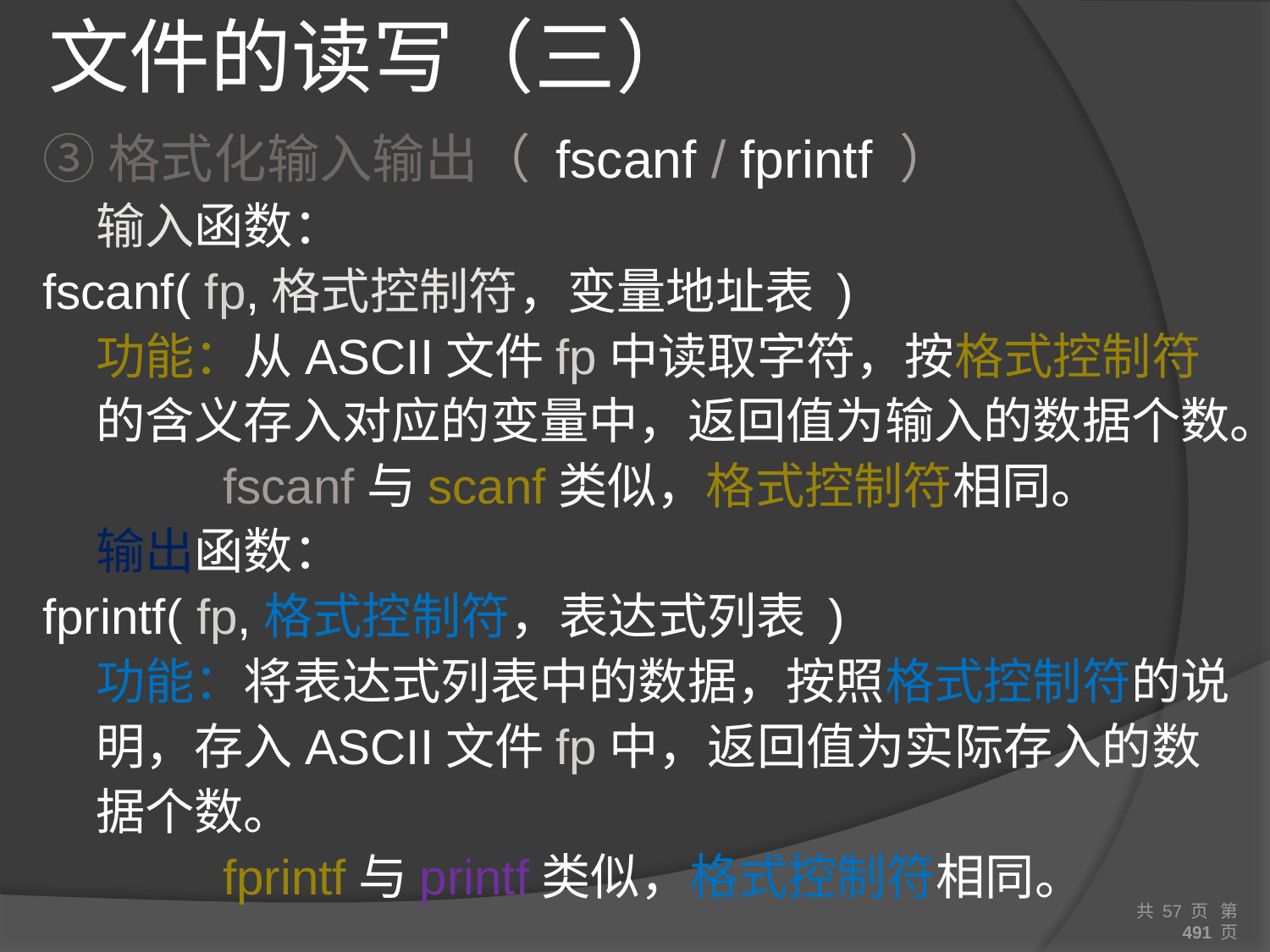

# 文件的读写（三）
③格式化输入输出（ fscanf / fprintf ）
	输入函数：
fscanf( fp,格式控制符，变量地址表 )
	功能：从ASCII文件fp中读取字符，按格式控制符的含义存入对应的变量中，返回值为输入的数据个数。
		fscanf与scanf类似，格式控制符相同。
	输出函数：
fprintf( fp,格式控制符，表达式列表 )
	功能：将表达式列表中的数据，按照格式控制符的说明，存入ASCII文件fp中，返回值为实际存入的数据个数。
		fprintf与printf类似，格式控制符相同。
共 57 页   第 491 页